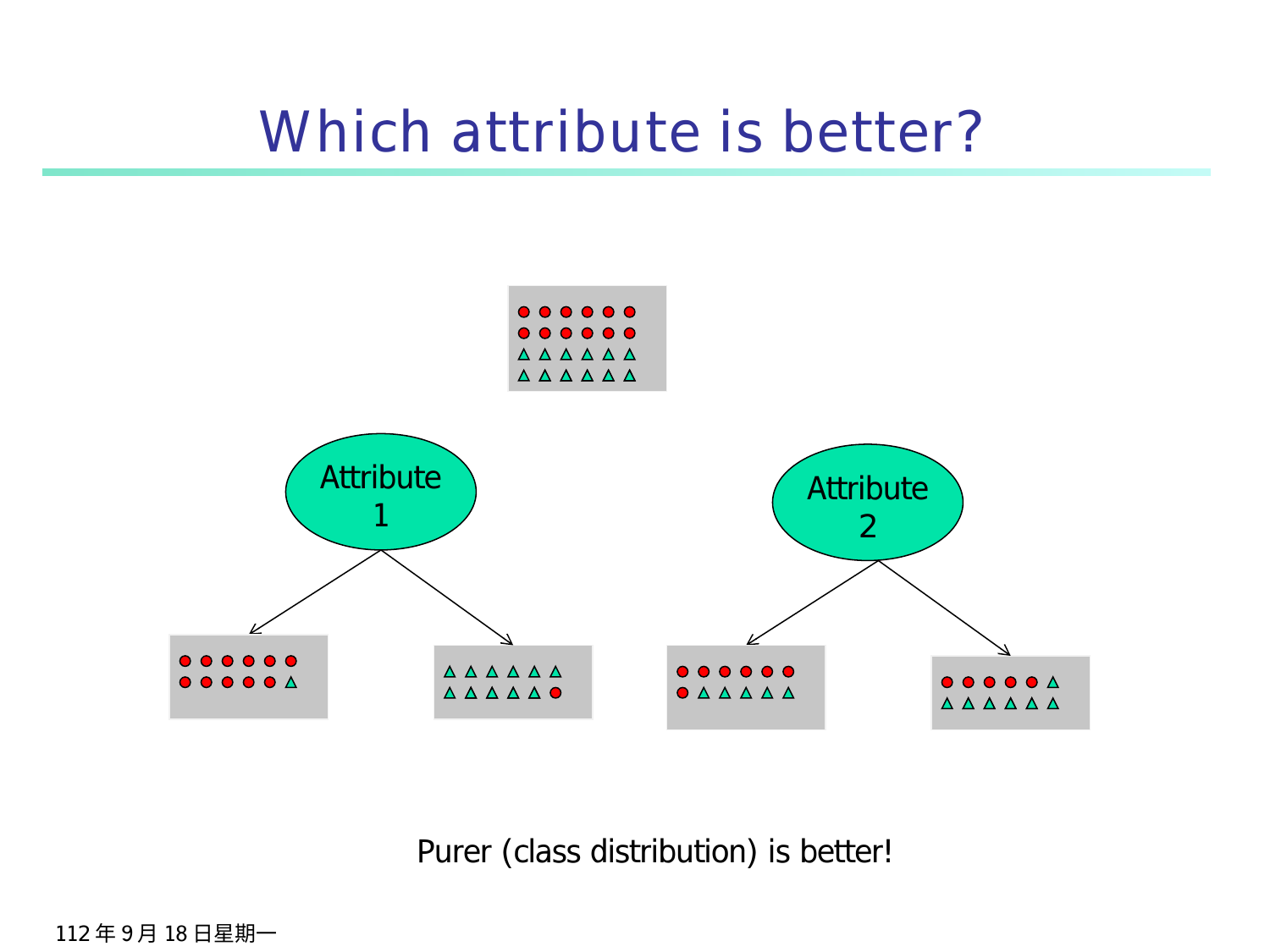

Which attribute is better?

Attribute
1
Attribute
2

Purer (class distribution) is better!
112年9月18日星期一